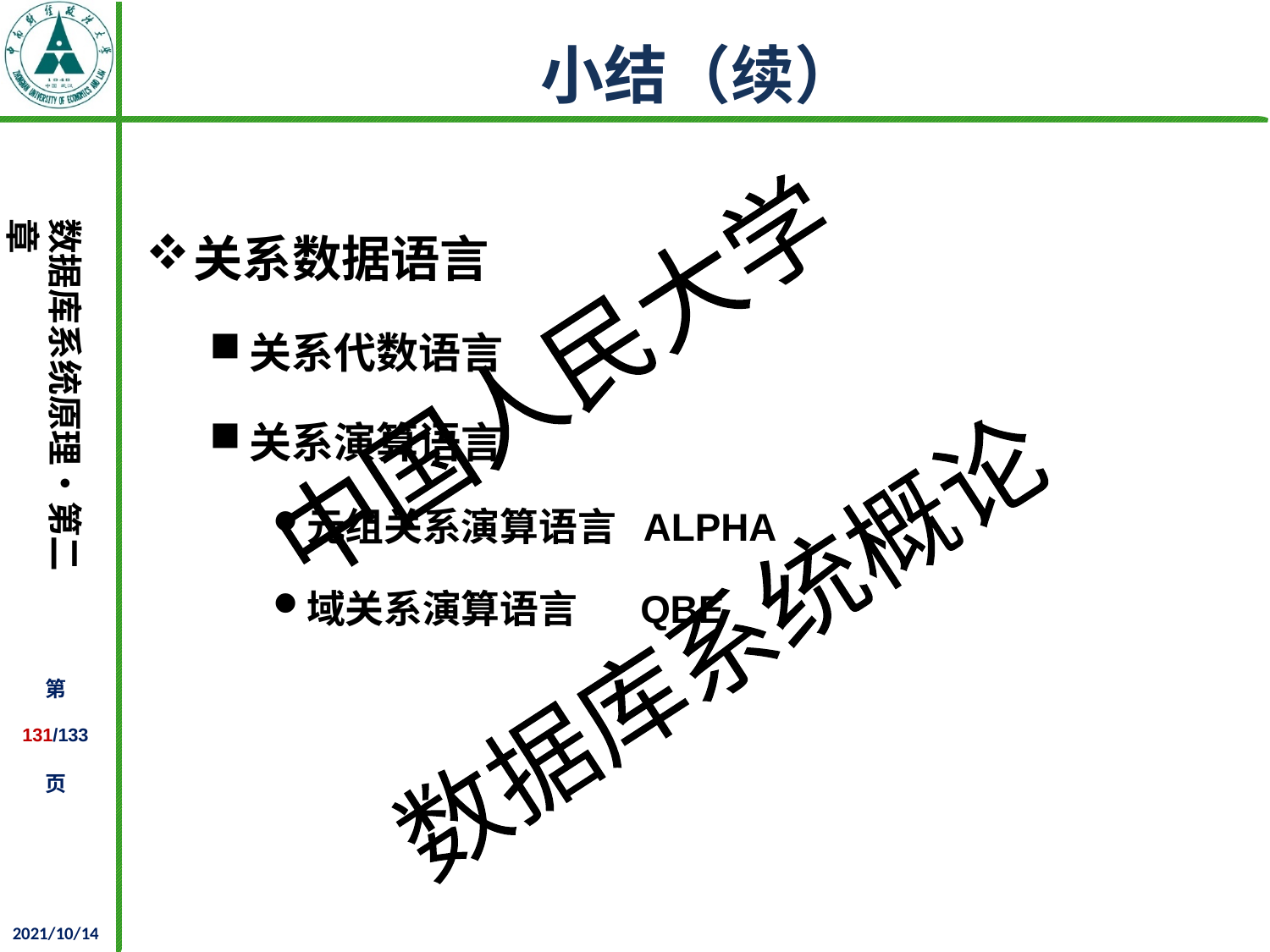

# 小结（续）
关系数据语言
关系代数语言
关系演算语言
元组关系演算语言  ALPHA
域关系演算语言      QBE

2021/10/14